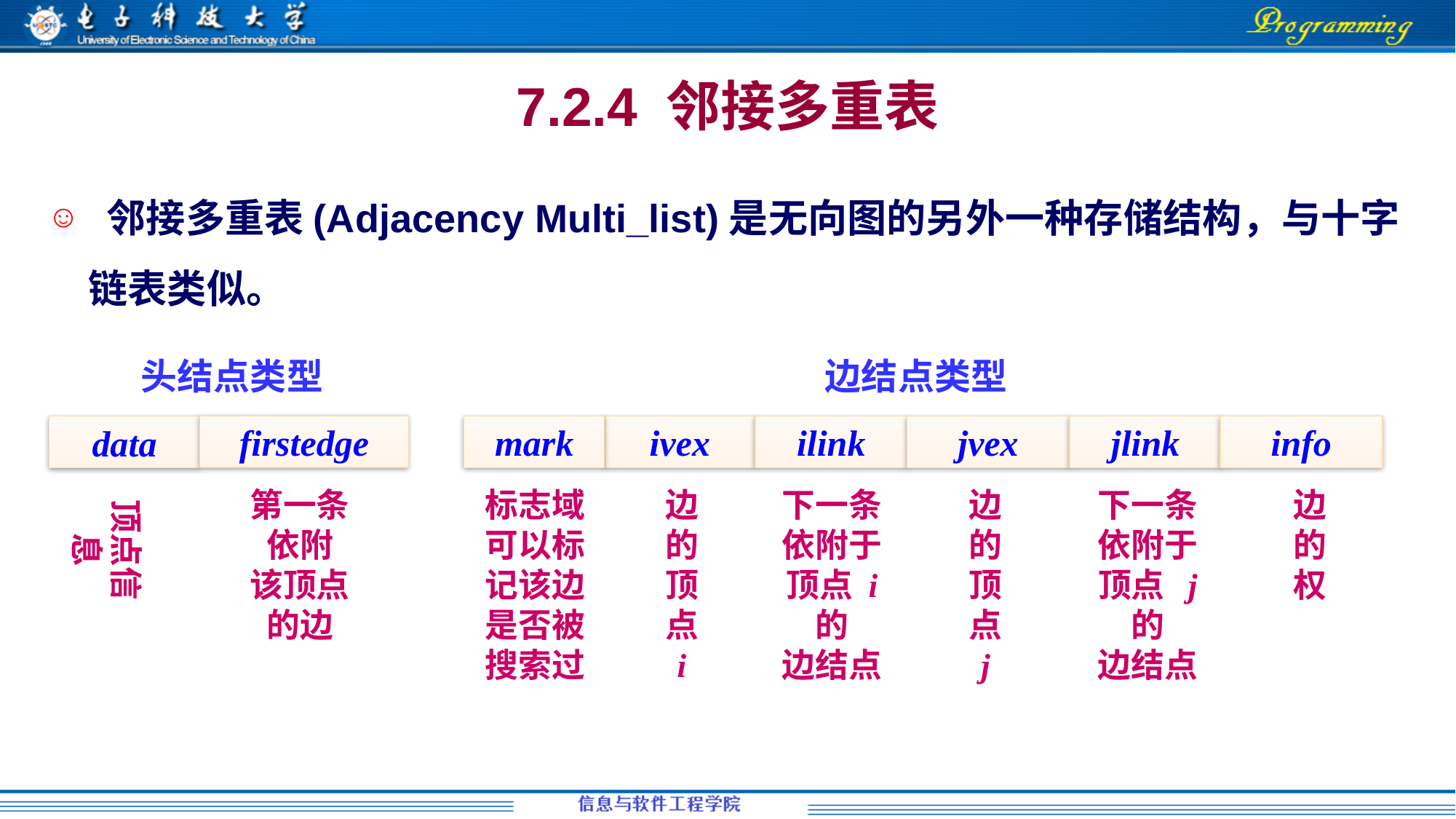

# 7.2.4 邻接多重表
 邻接多重表(Adjacency Multi_list)是无向图的另外一种存储结构，与十字链表类似。
头结点类型
边结点类型
firstedge
mark
ivex
ilink
jvex
jlink
info
data
顶点信息
第一条依附
该顶点的边
标志域
可以标记该边是否被搜索过
边的顶点 i
下一条依附于顶点 i 的
边结点
边的顶点 j
下一条依附于顶点  j 的
边结点
边的权